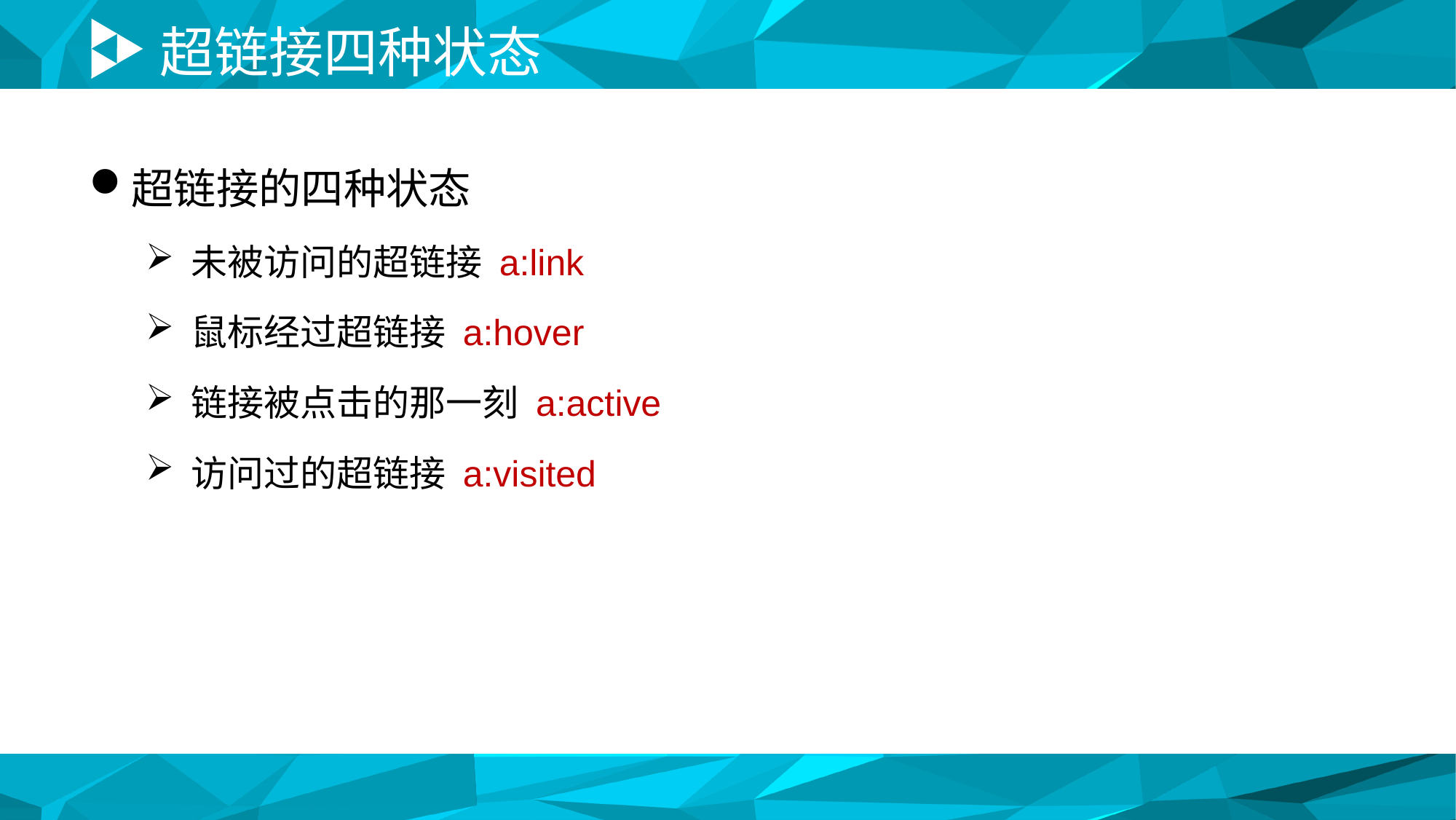

# 超链接四种状态
超链接的四种状态
未被访问的超链接 a:link
鼠标经过超链接 a:hover
链接被点击的那一刻 a:active
访问过的超链接 a:visited